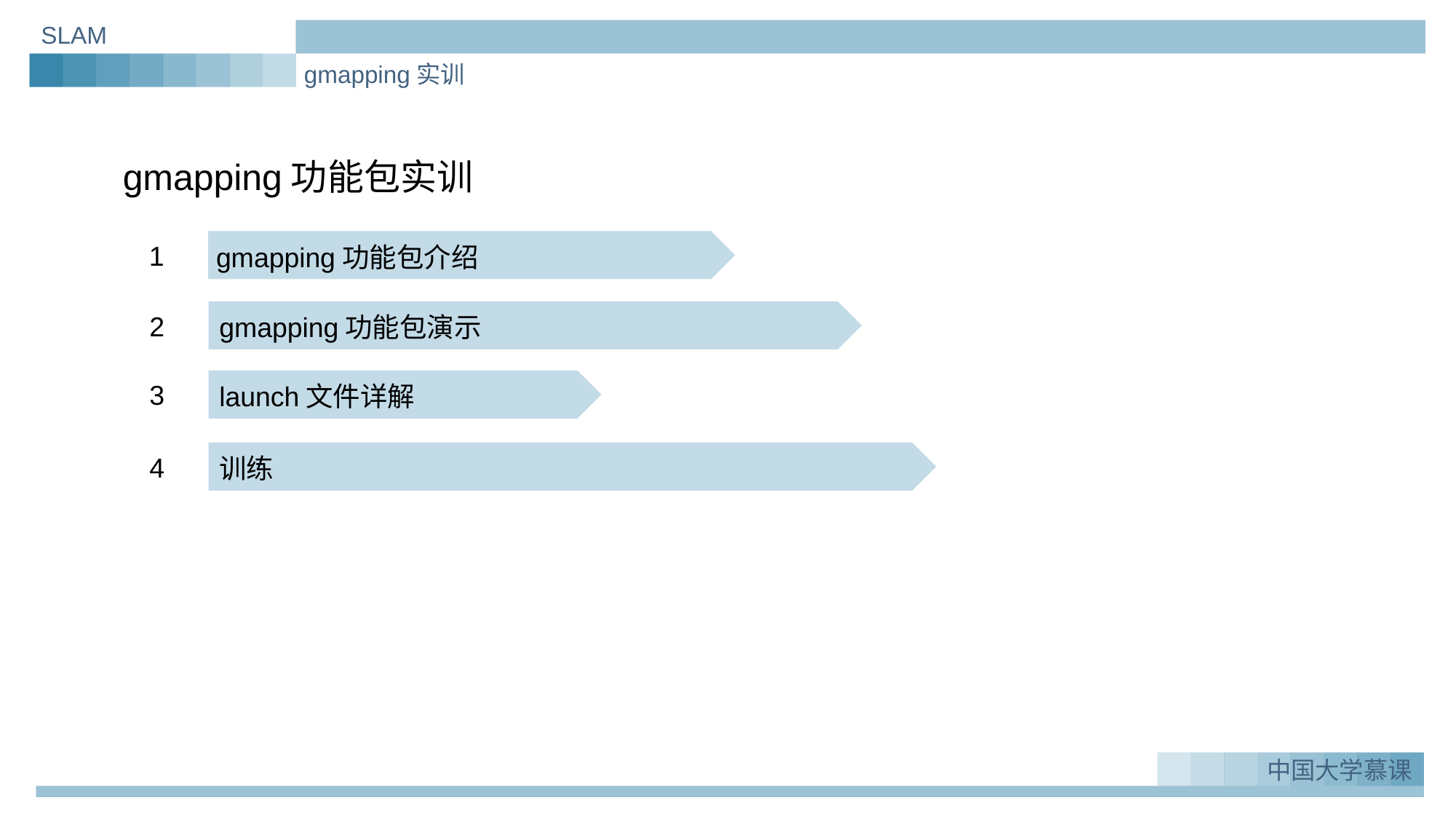

SLAM
gmapping实训
gmapping功能包实训

1
gmapping功能包介绍

2
gmapping功能包演示

3
launch文件详解

4
训练
中国大学慕课